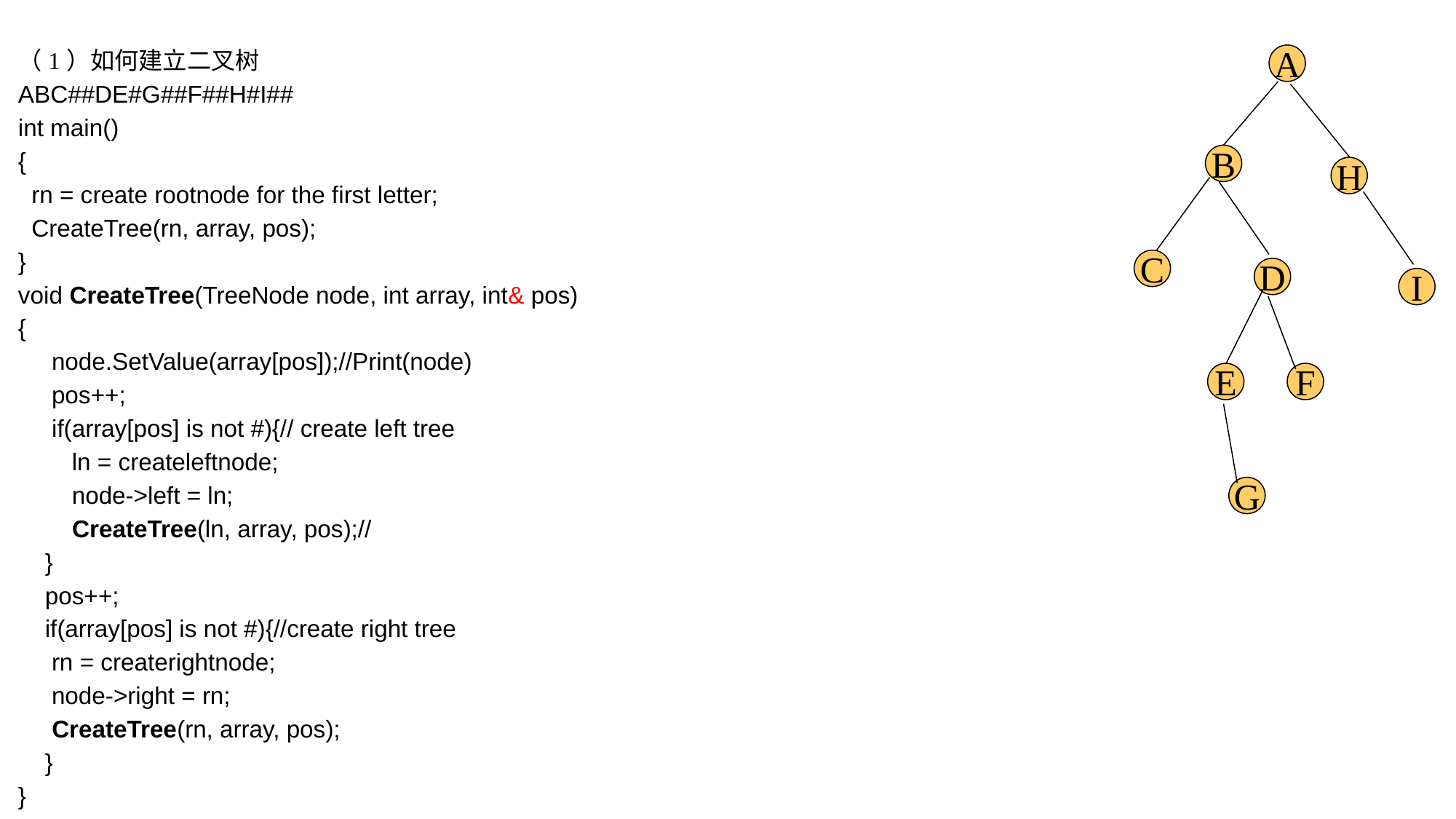

A

B
H

C
D
I

E
F

G
# （1）如何建立二叉树 ABC##DE#G##F##H#I## int main() { rn = create rootnode for the first letter; CreateTree(rn, array, pos); } void CreateTree(TreeNode node, int array, int& pos) { node.SetValue(array[pos]);//Print(node) pos++; if(array[pos] is not #){// create left tree ln = createleftnode; node->left = ln; CreateTree(ln, array, pos);// } pos++; if(array[pos] is not #){//create right tree rn = createrightnode; node->right = rn; CreateTree(rn, array, pos); } }